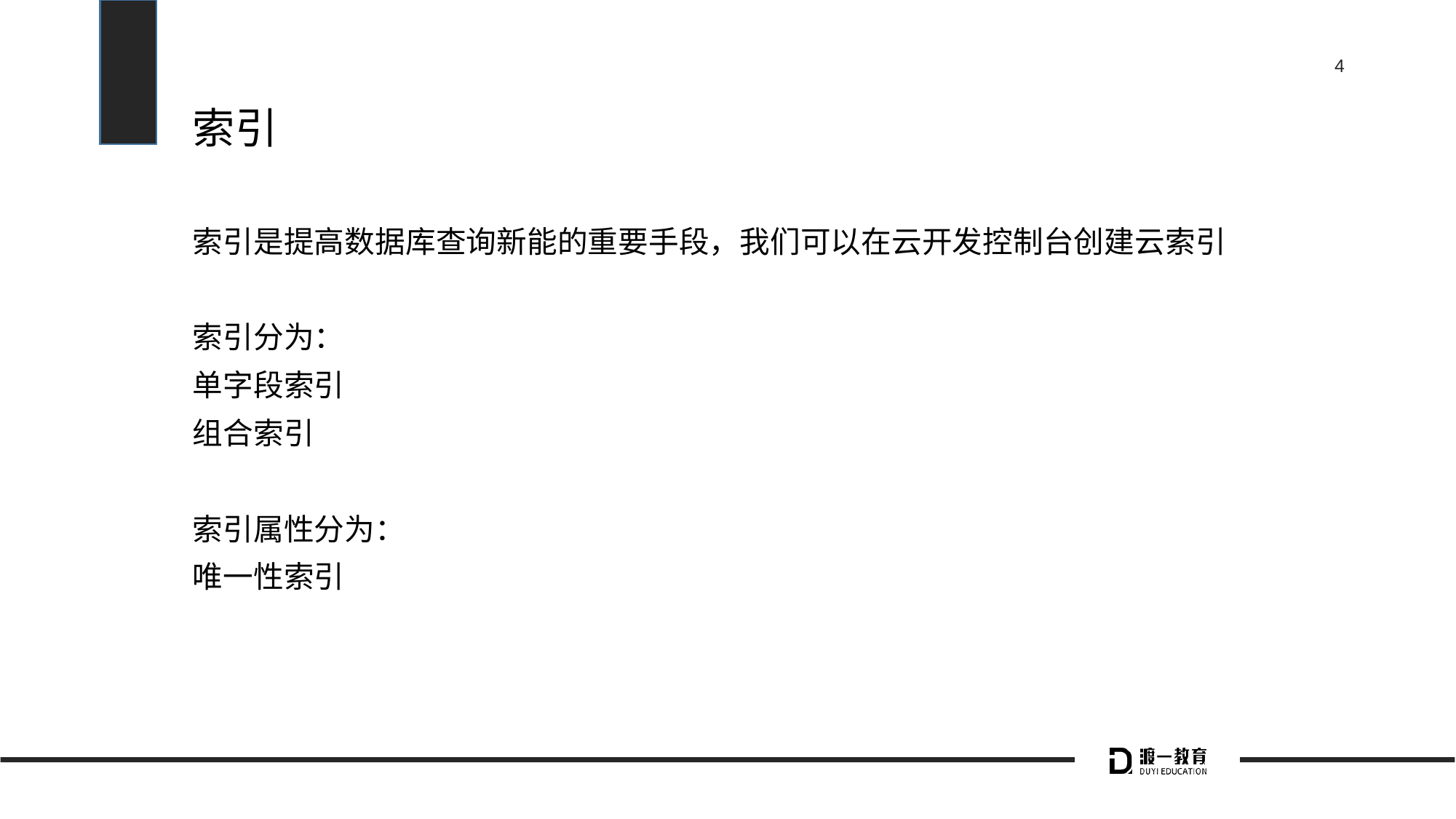

# 索引
索引是提高数据库查询新能的重要手段，我们可以在云开发控制台创建云索引

索引分为：
单字段索引
组合索引

索引属性分为：
唯一性索引